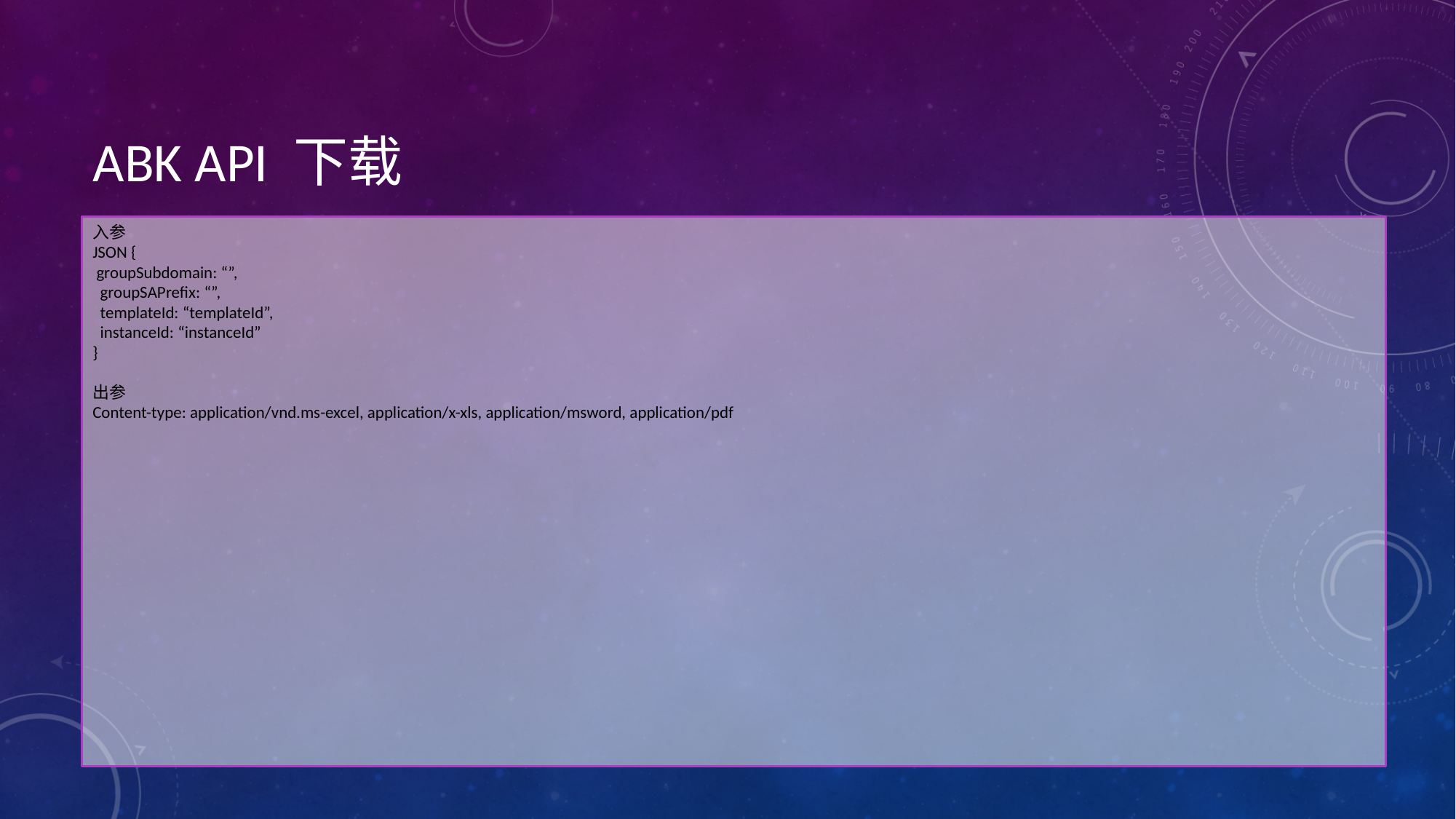

# ABK API 下载
入参
JSON {
 groupSubdomain: “”,
  groupSAPrefix: “”,
  templateId: “templateId”,
  instanceId: “instanceId”
}

出参
Content-type: application/vnd.ms-excel, application/x-xls, application/msword, application/pdf